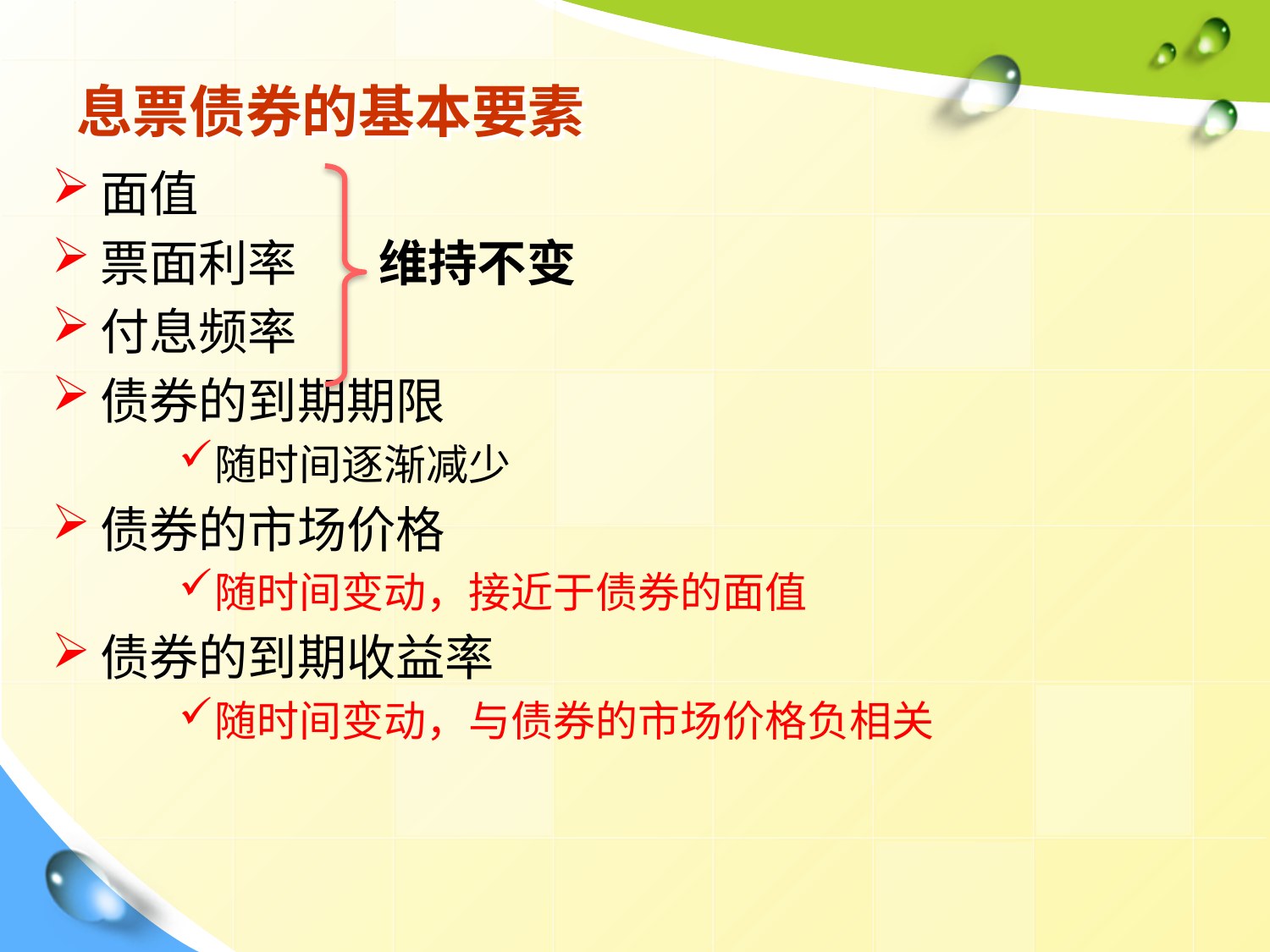

# 息票债券的基本要素
面值
票面利率
付息频率
债券的到期期限
随时间逐渐减少
债券的市场价格
随时间变动，接近于债券的面值
债券的到期收益率
随时间变动，与债券的市场价格负相关

维持不变